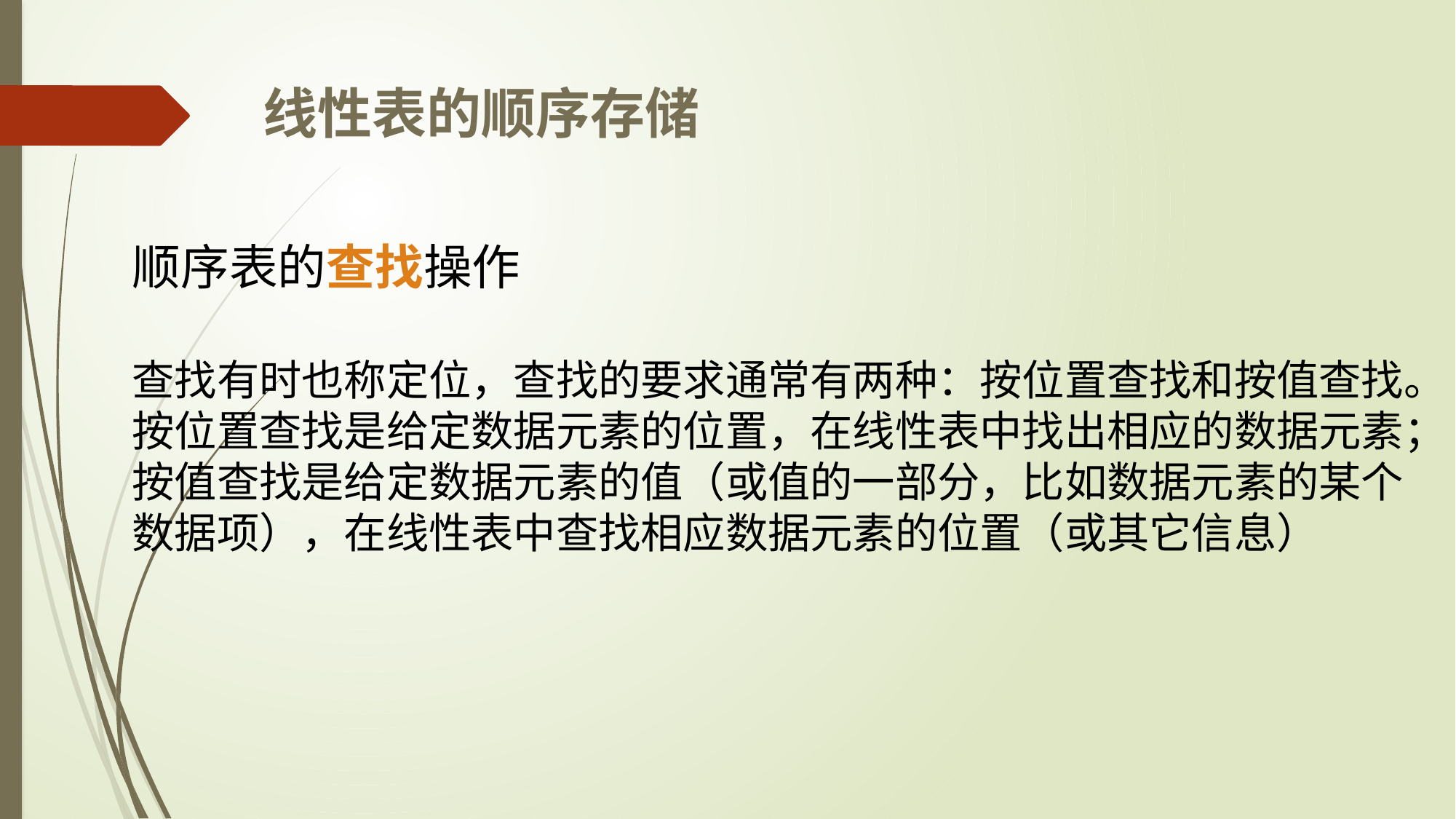

线性表的顺序存储
顺序表的查找操作

查找有时也称定位，查找的要求通常有两种：按位置查找和按值查找。
按位置查找是给定数据元素的位置，在线性表中找出相应的数据元素；
按值查找是给定数据元素的值（或值的一部分，比如数据元素的某个数据项），在线性表中查找相应数据元素的位置（或其它信息）